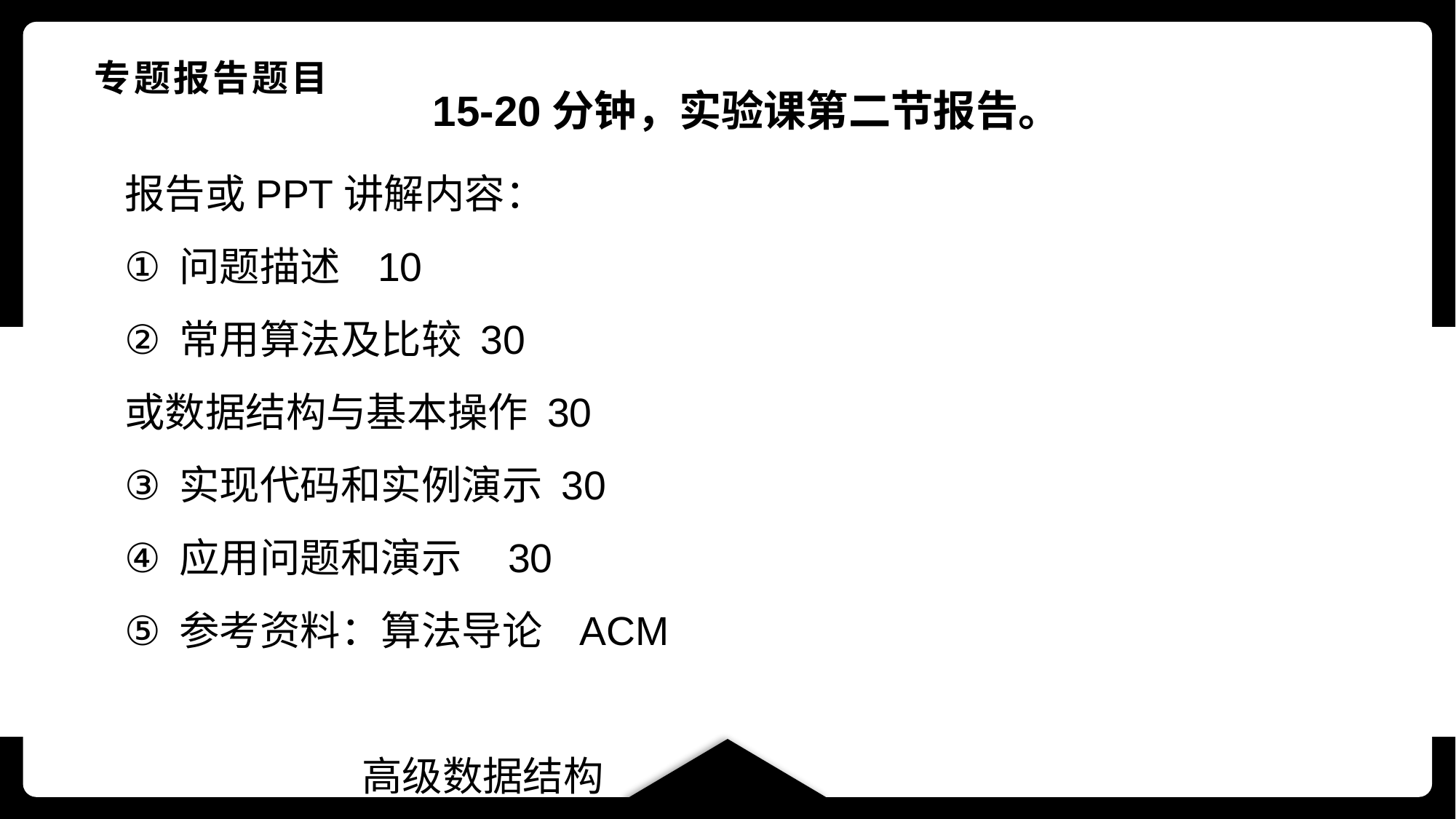

# 专题报告题目
15-20分钟，实验课第二节报告。
报告或PPT讲解内容：
问题描述   10
常用算法及比较 30
或数据结构与基本操作 30
实现代码和实例演示 30
应用问题和演示    30
参考资料：算法导论   ACM
                         高级数据结构